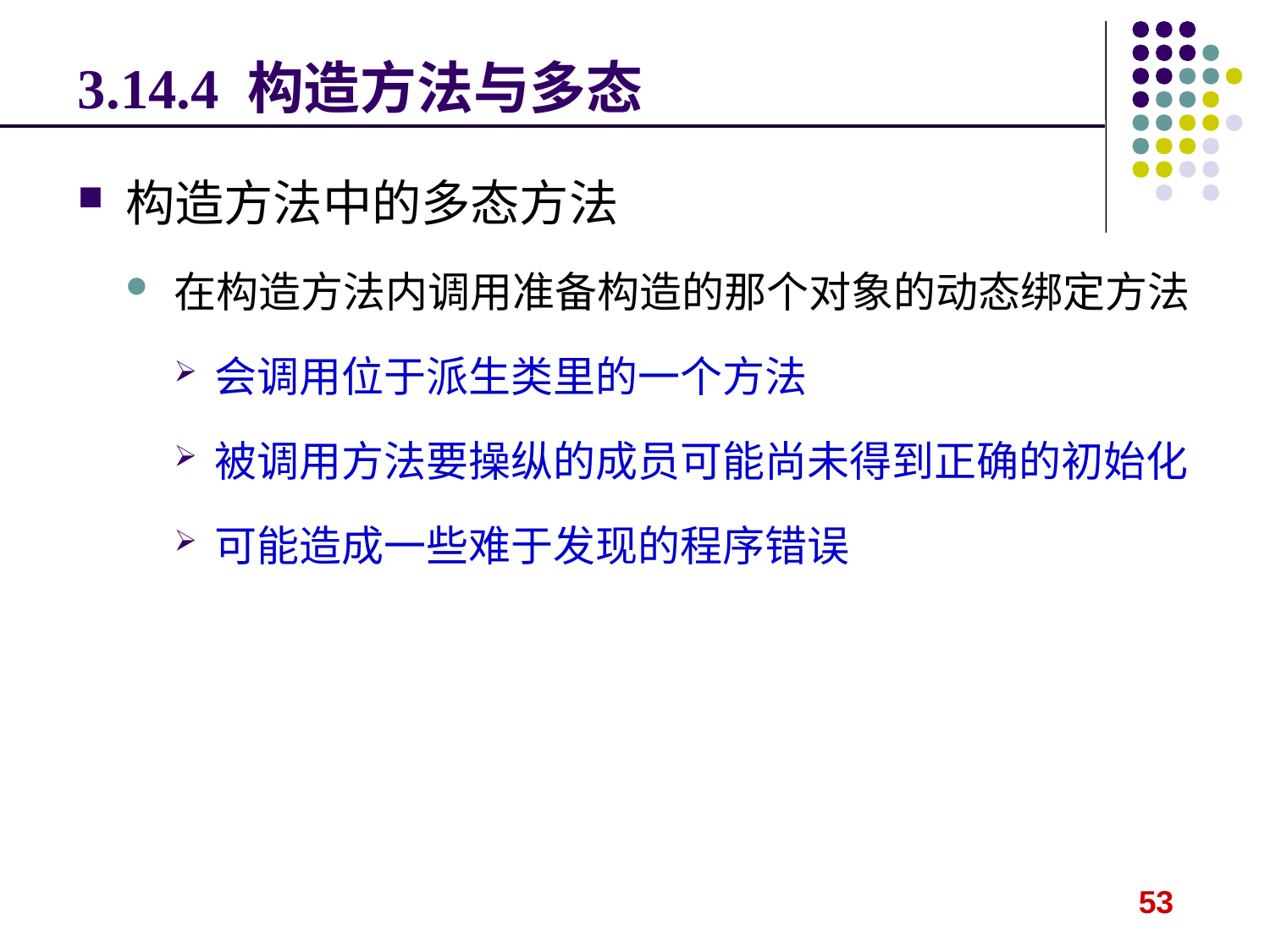

# 3.14.4 构造方法与多态
构造方法中的多态方法
在构造方法内调用准备构造的那个对象的动态绑定方法
会调用位于派生类里的一个方法
被调用方法要操纵的成员可能尚未得到正确的初始化
可能造成一些难于发现的程序错误